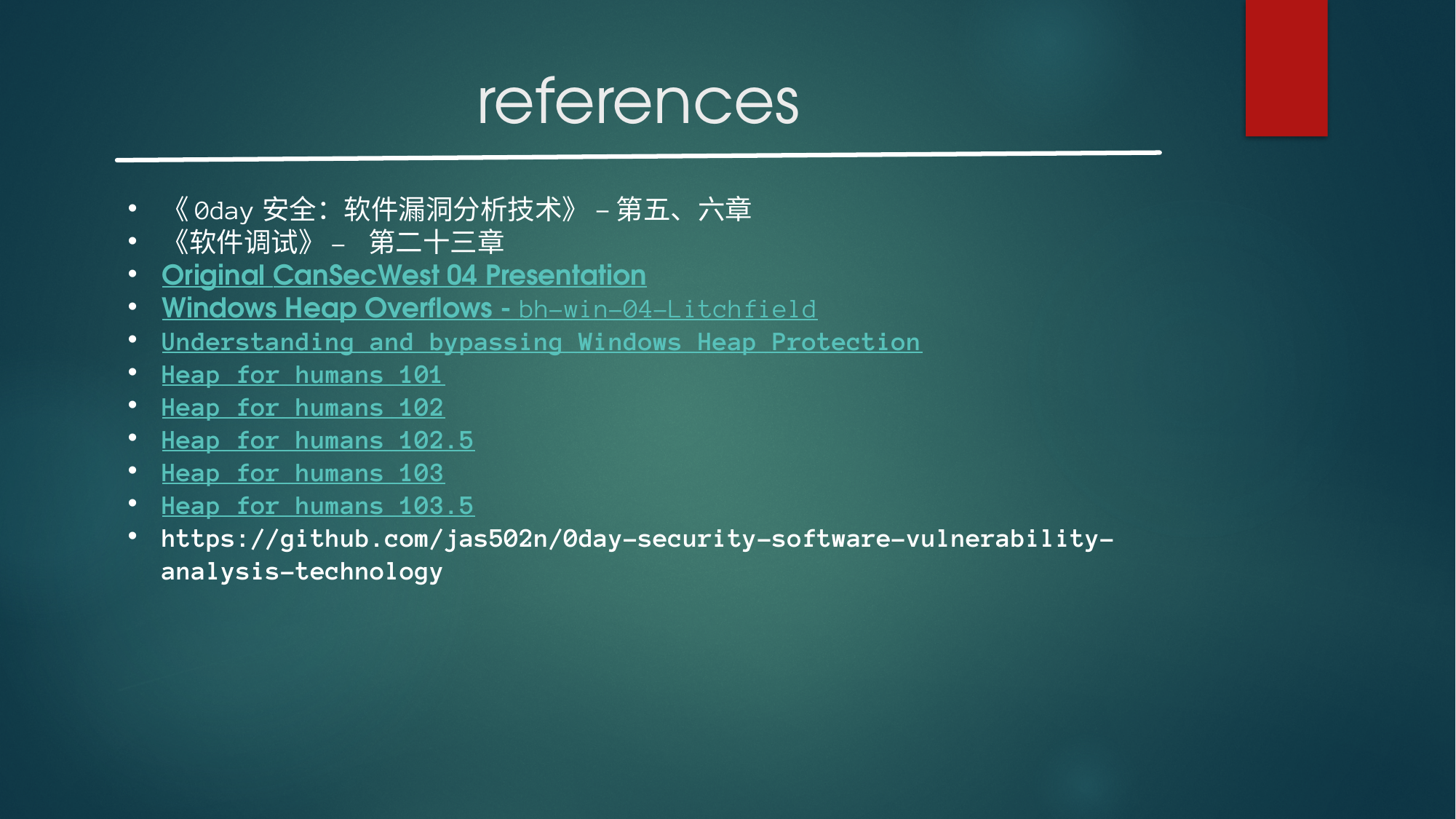

# references
《0day安全：软件漏洞分析技术》 – 第五、六章
《软件调试》- 第二十三章
Original CanSecWest 04 Presentation
Windows Heap Overflows - bh-win-04-Litchfield
Understanding and bypassing Windows Heap Protection
Heap for humans 101
Heap for humans 102
Heap for humans 102.5
Heap for humans 103
Heap for humans 103.5
https://github.com/jas502n/0day-security-software-vulnerability-analysis-technology